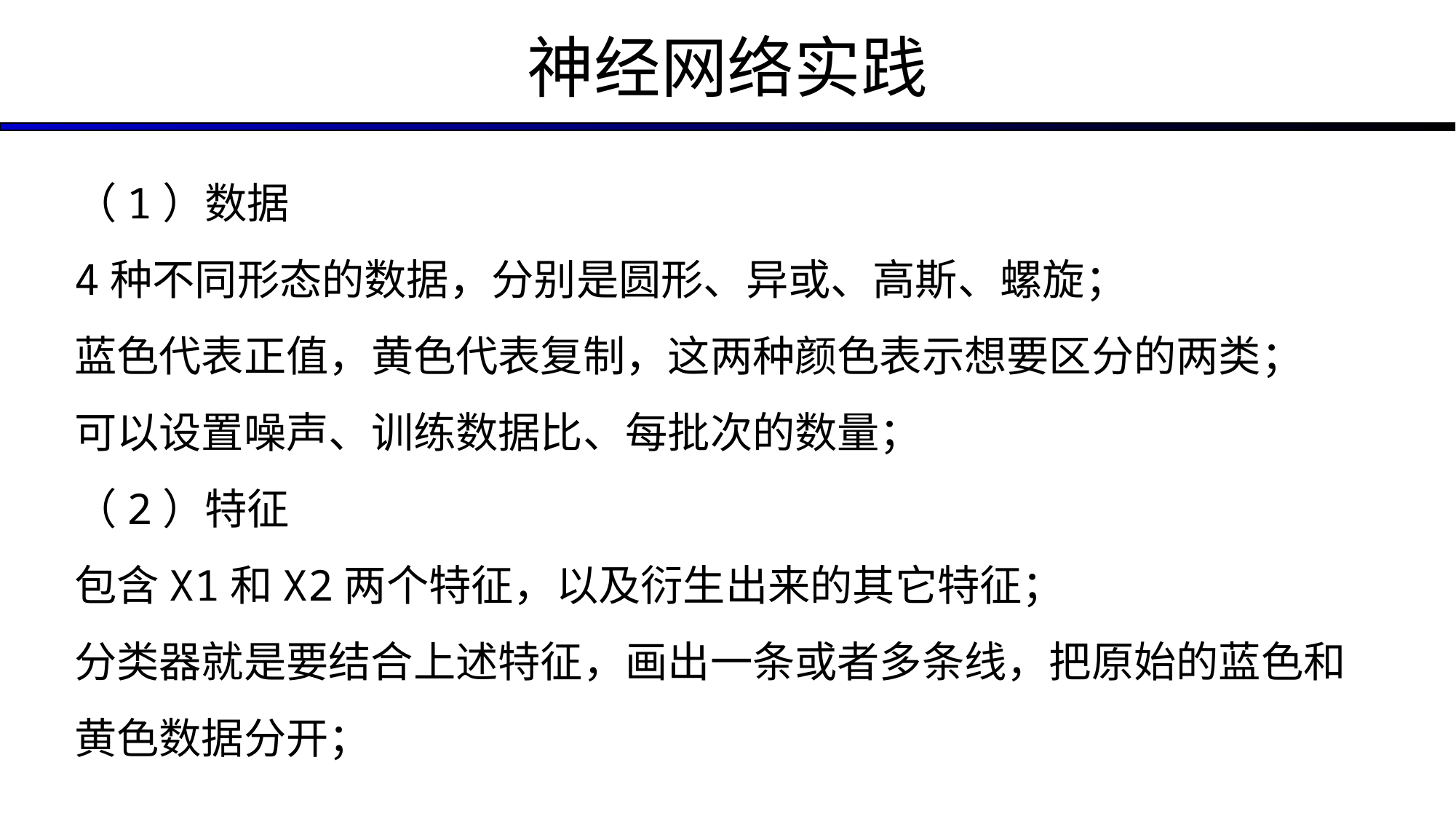

# 神经网络实践
（1）数据
4种不同形态的数据，分别是圆形、异或、高斯、螺旋；
蓝色代表正值，黄色代表复制，这两种颜色表示想要区分的两类；
可以设置噪声、训练数据比、每批次的数量；
（2）特征
包含X1和X2两个特征，以及衍生出来的其它特征；
分类器就是要结合上述特征，画出一条或者多条线，把原始的蓝色和黄色数据分开；